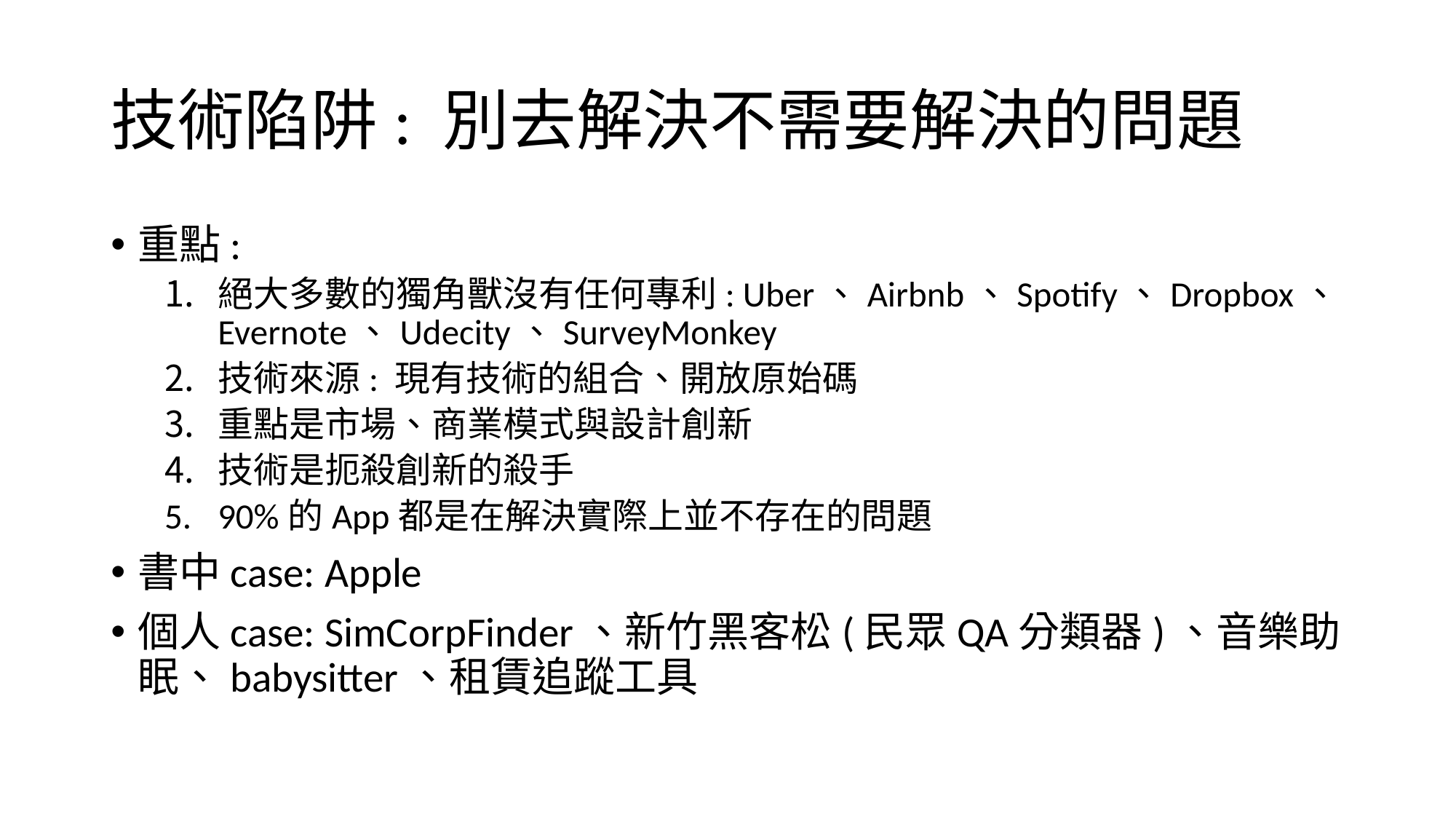

# 技術陷阱: 別去解決不需要解決的問題
重點:
絕大多數的獨角獸沒有任何專利: Uber、Airbnb、Spotify、Dropbox、Evernote、Udecity、SurveyMonkey
技術來源: 現有技術的組合、開放原始碼
重點是市場、商業模式與設計創新
技術是扼殺創新的殺手
90%的App都是在解決實際上並不存在的問題
書中case: Apple
個人case: SimCorpFinder、新竹黑客松(民眾QA分類器)、音樂助眠、babysitter、租賃追蹤工具